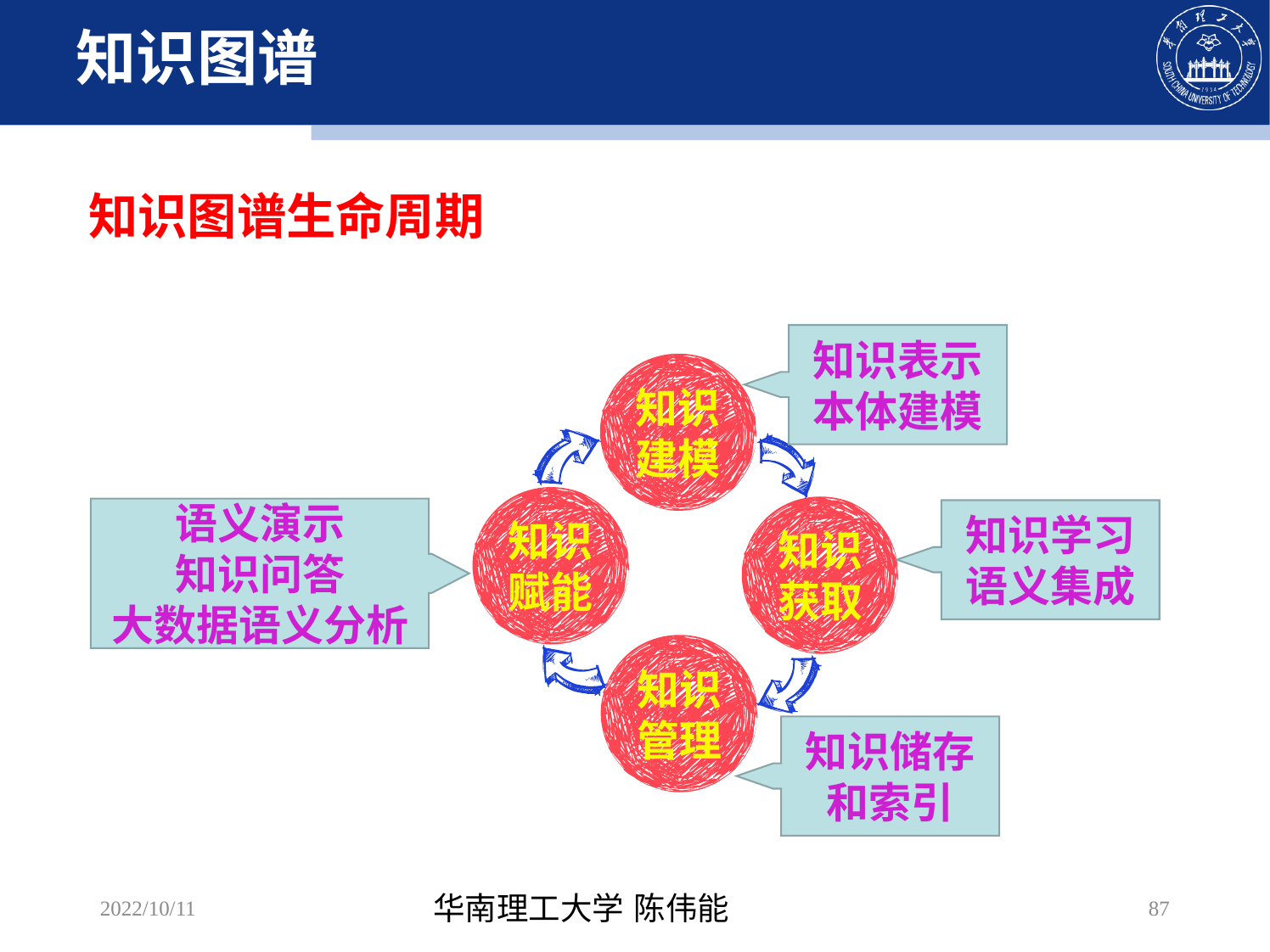

# 知识图谱
知识图谱生命周期
知识表示
本体建模
知识
建模

知识
赋能
知识
获取
语义演示
知识问答
大数据语义分析
知识学习
语义集成
知识
管理

知识储存和索引
2022/10/11
华南理工大学 陈伟能
87